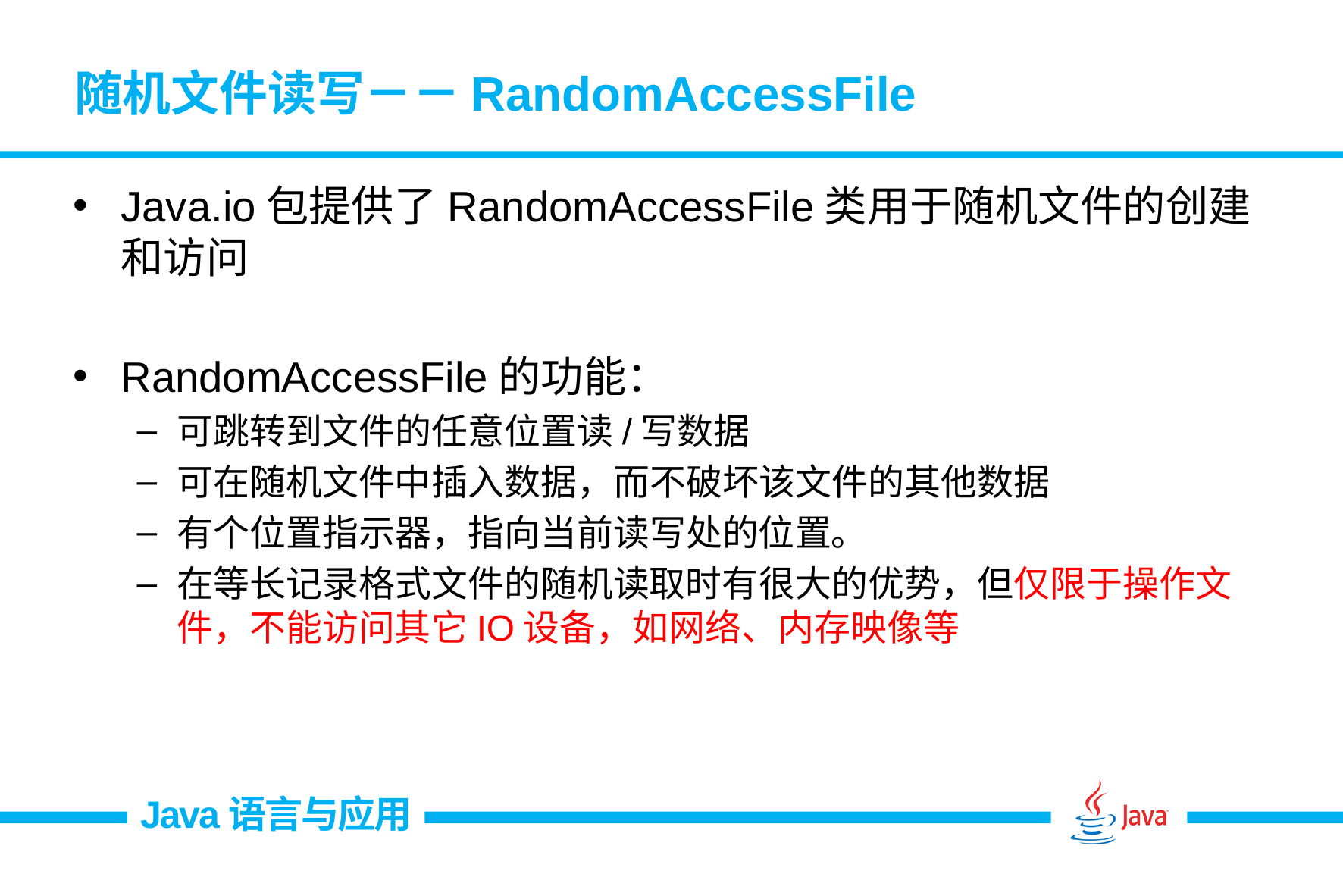

# 随机文件读写－－RandomAccessFile
Java.io包提供了RandomAccessFile类用于随机文件的创建和访问

RandomAccessFile的功能：
可跳转到文件的任意位置读/写数据
可在随机文件中插入数据，而不破坏该文件的其他数据
有个位置指示器，指向当前读写处的位置。
在等长记录格式文件的随机读取时有很大的优势，但仅限于操作文件，不能访问其它IO设备，如网络、内存映像等
92